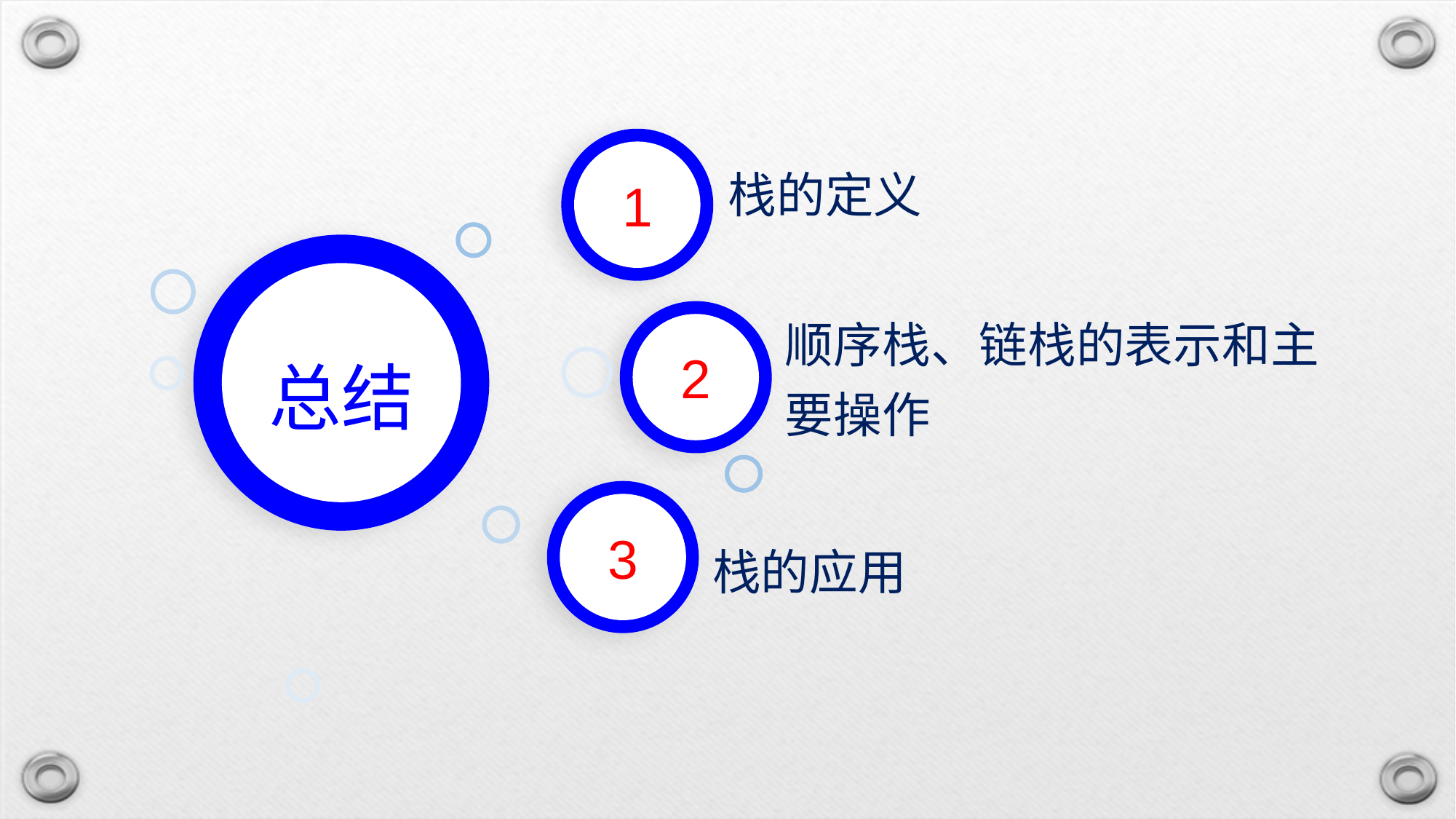

栈的定义
1

总结

2
顺序栈、链栈的表示和主要操作

3

栈的应用